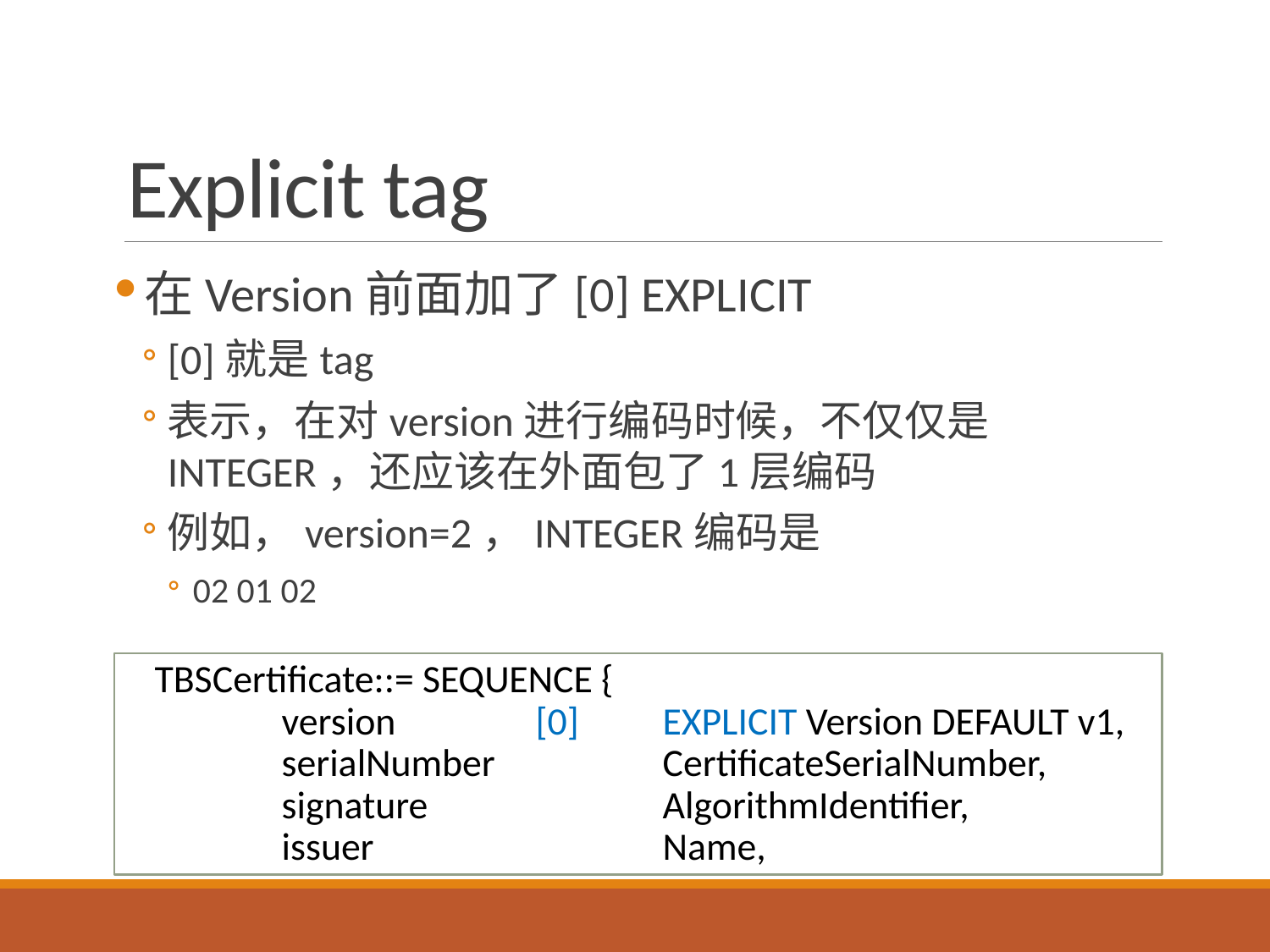

# Explicit tag
在Version前面加了[0] EXPLICIT
[0]就是tag
表示，在对version进行编码时候，不仅仅是INTEGER，还应该在外面包了1层编码
例如，version=2，INTEGER编码是
02 01 02
TBSCertificate::= SEQUENCE {
	version		[0]	EXPLICIT Version DEFAULT v1,
	serialNumber		CertificateSerialNumber,
	signature		AlgorithmIdentifier,
	issuer			Name,
79